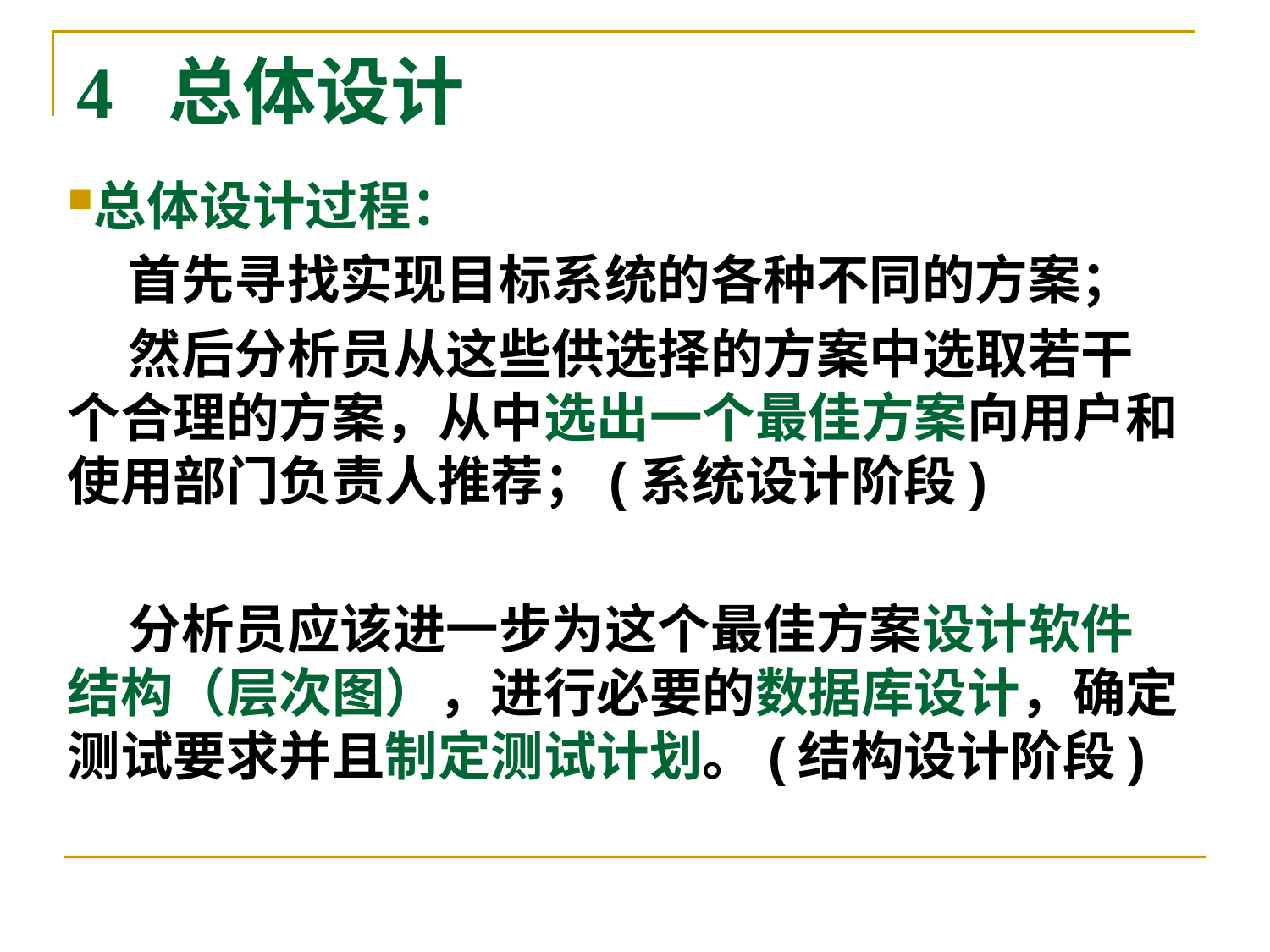

4  总体设计
总体设计过程：
    首先寻找实现目标系统的各种不同的方案；
    然后分析员从这些供选择的方案中选取若干个合理的方案，从中选出一个最佳方案向用户和使用部门负责人推荐；(系统设计阶段)

    分析员应该进一步为这个最佳方案设计软件结构（层次图），进行必要的数据库设计，确定测试要求并且制定测试计划。(结构设计阶段)